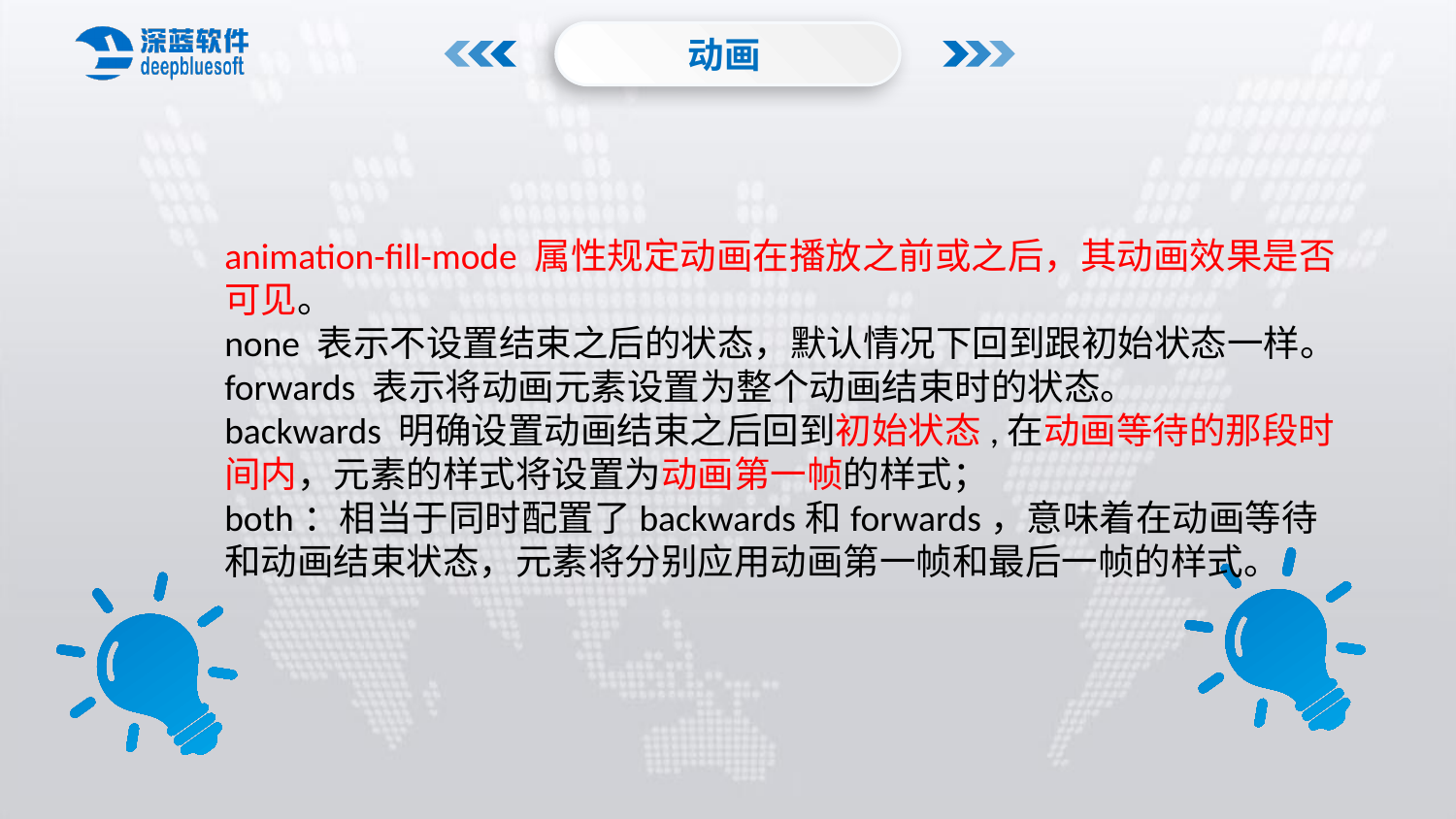

动画

animation-fill-mode 属性规定动画在播放之前或之后，其动画效果是否可见。
none 表示不设置结束之后的状态，默认情况下回到跟初始状态一样。
forwards 表示将动画元素设置为整个动画结束时的状态。
backwards 明确设置动画结束之后回到初始状态,在动画等待的那段时间内，元素的样式将设置为动画第一帧的样式；
both：相当于同时配置了backwards和forwards，意味着在动画等待和动画结束状态，元素将分别应用动画第一帧和最后一帧的样式。